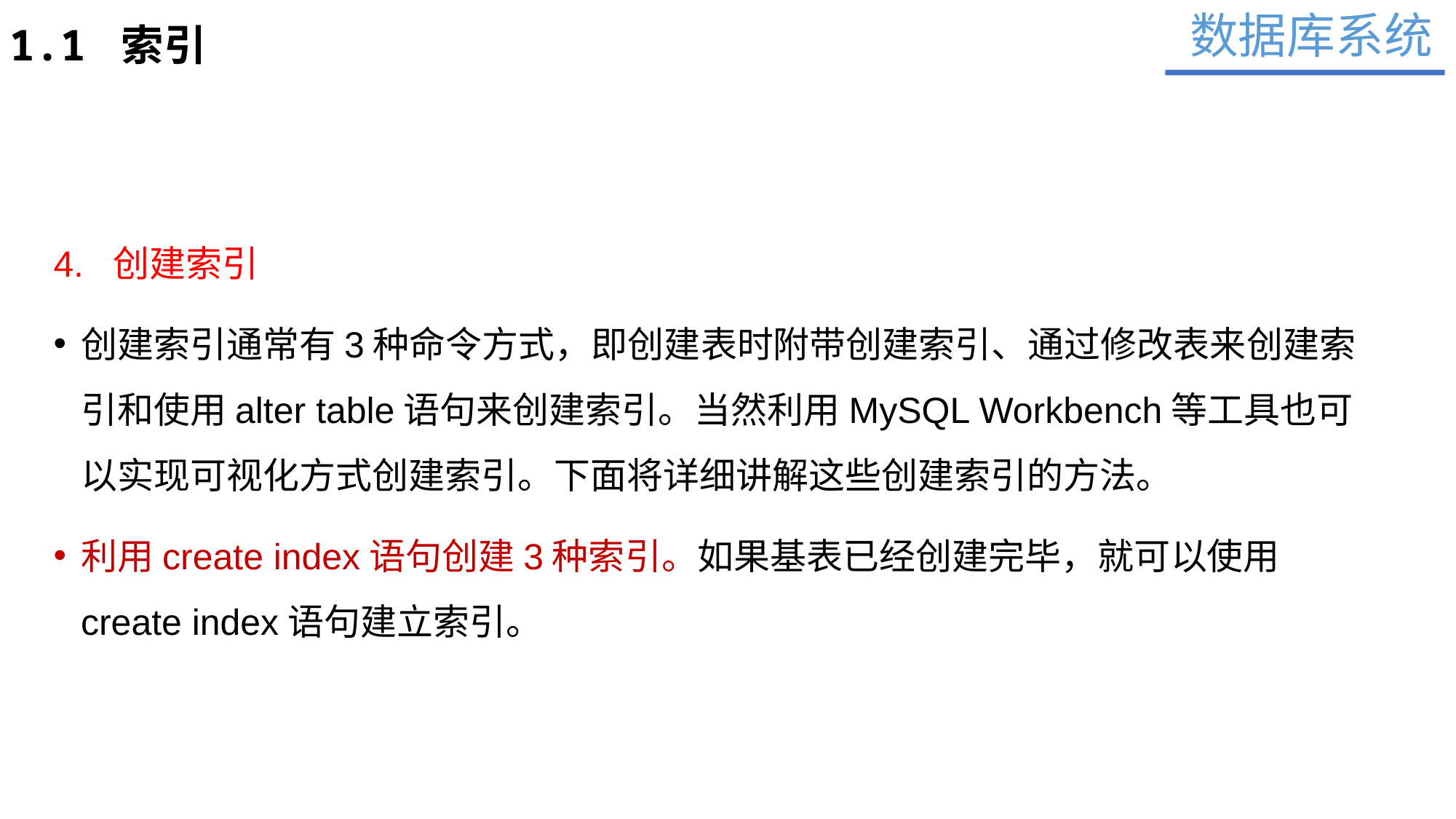

数据库系统
1.1 索引

4.  创建索引
创建索引通常有3种命令方式，即创建表时附带创建索引、通过修改表来创建索引和使用alter table语句来创建索引。当然利用MySQL Workbench等工具也可以实现可视化方式创建索引。下面将详细讲解这些创建索引的方法。
利用create index语句创建3种索引。如果基表已经创建完毕，就可以使用create index语句建立索引。